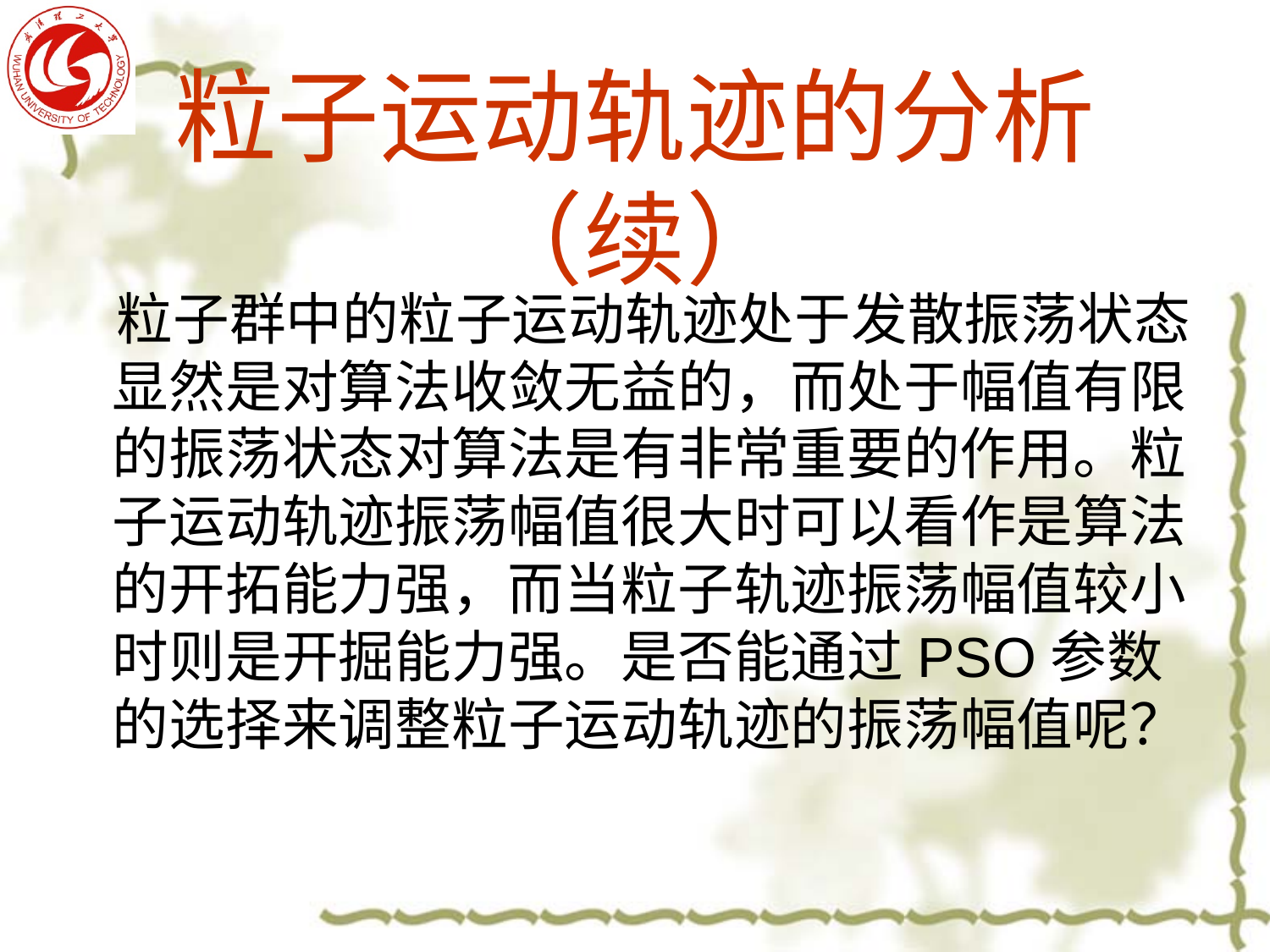

# 粒子运动轨迹的分析（续）
   粒子群中的粒子运动轨迹处于发散振荡状态显然是对算法收敛无益的，而处于幅值有限的振荡状态对算法是有非常重要的作用。粒子运动轨迹振荡幅值很大时可以看作是算法的开拓能力强，而当粒子轨迹振荡幅值较小时则是开掘能力强。是否能通过PSO参数的选择来调整粒子运动轨迹的振荡幅值呢？